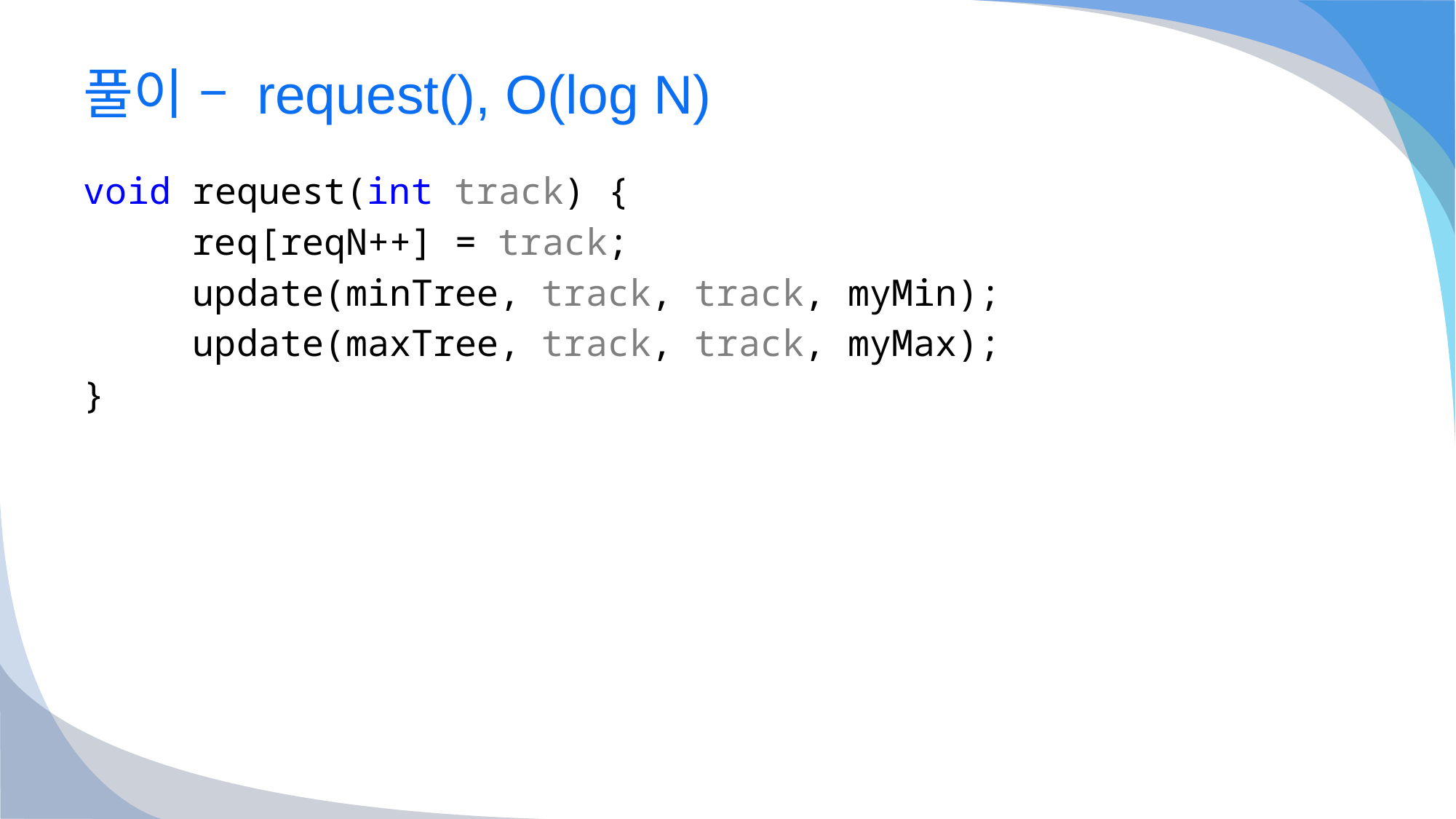

# 풀이 – request(), O(log N)
void request(int track) {
	req[reqN++] = track;
	update(minTree, track, track, myMin);
	update(maxTree, track, track, myMax);
}